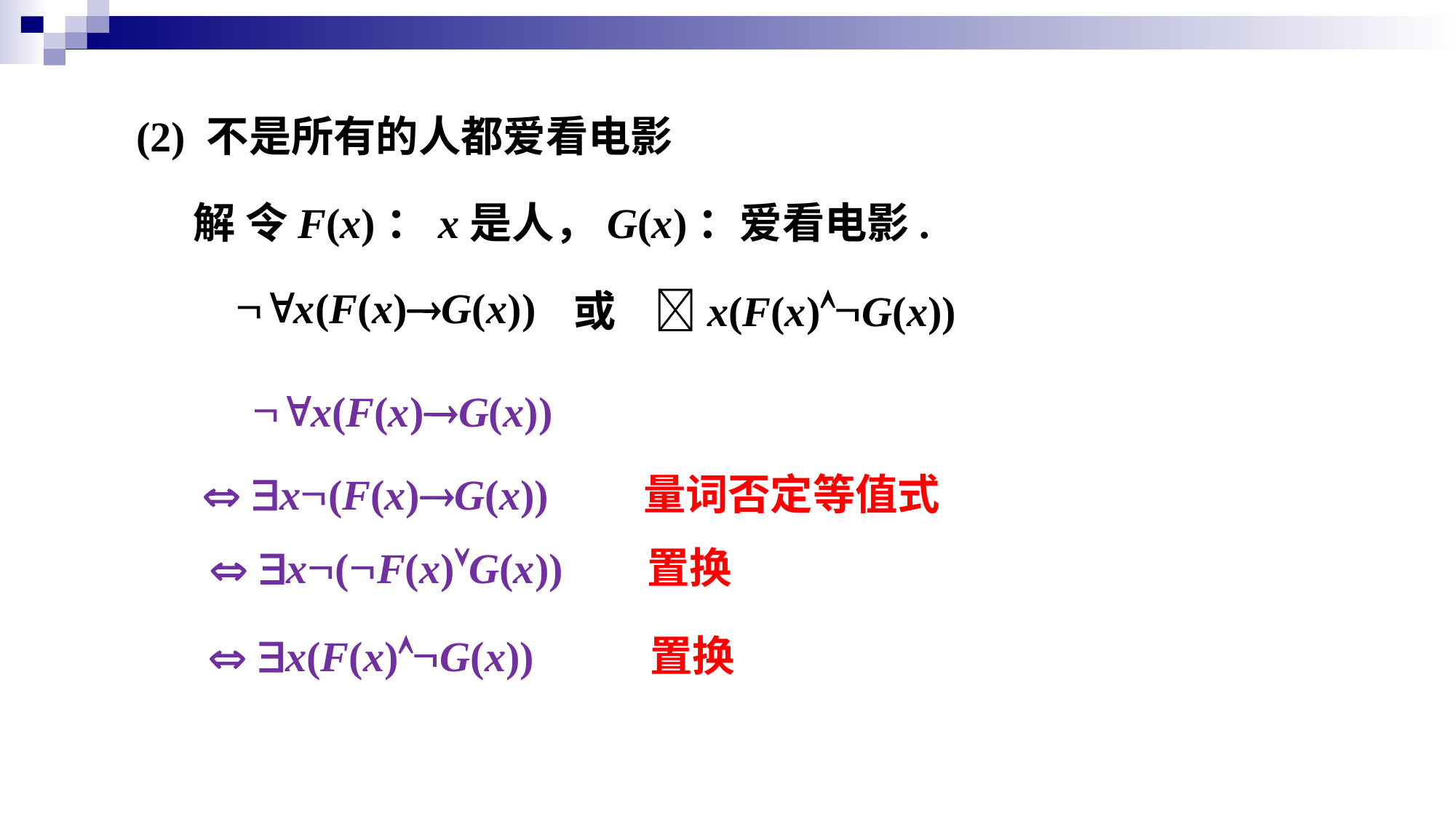

(2) 不是所有的人都爱看电影
解 令F(x)：x是人，G(x)：爱看电影.
¬∀x(F(x)→G(x))
或    ∃x(F(x)∧¬G(x))
 ¬∀x(F(x)→G(x))
⇔ ∃x¬(F(x)→G(x))        量词否定等值式
⇔ ∃x¬(¬F(x)∨G(x))       置换
⇔ ∃x(F(x)∧¬G(x))          置换